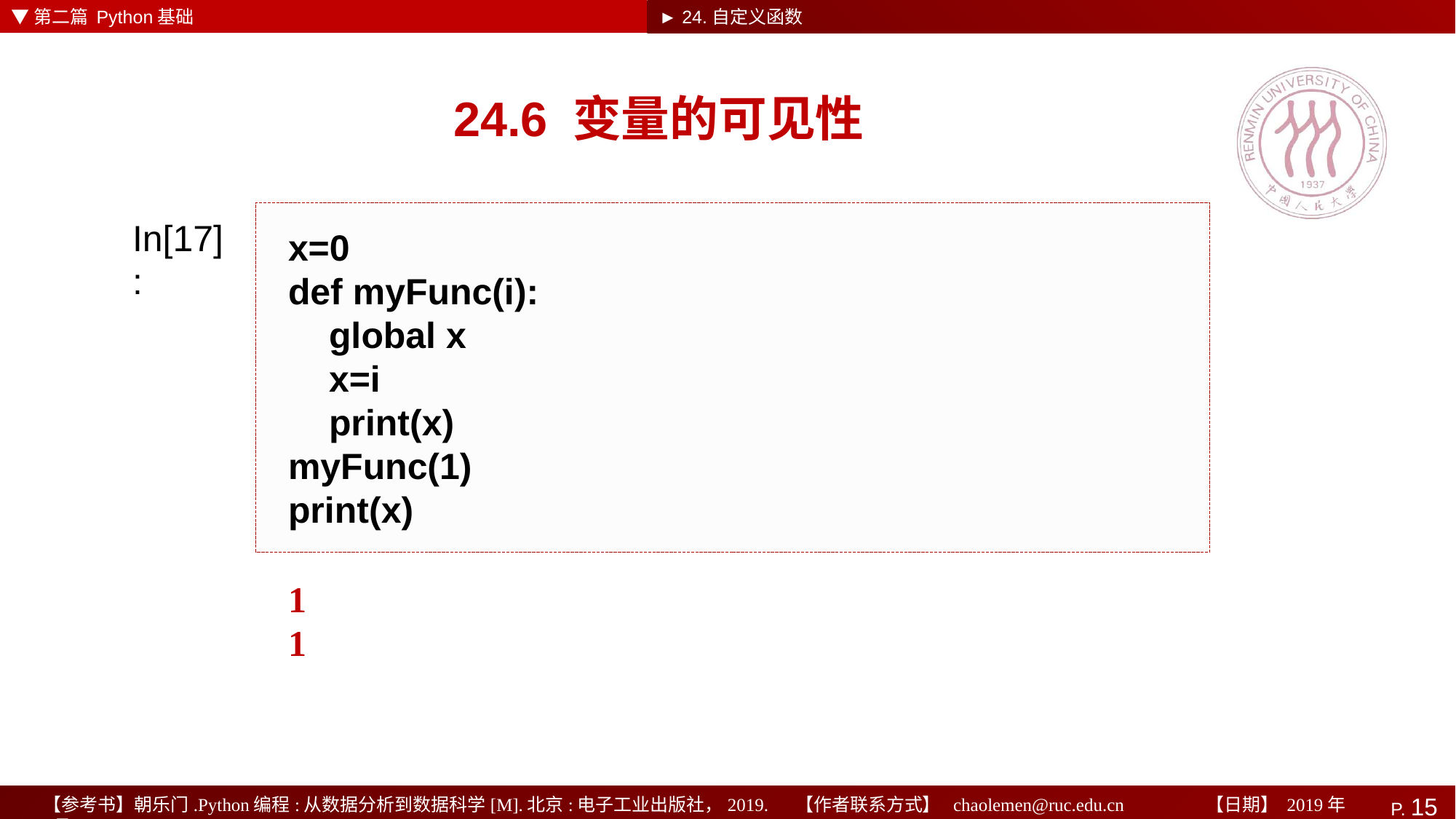

▼第二篇 Python基础
► 24.自定义函数
# 24.6 变量的可见性
x=0
def myFunc(i):
    global x
    x=i
    print(x)
myFunc(1)
print(x)
In[17]:
1
1